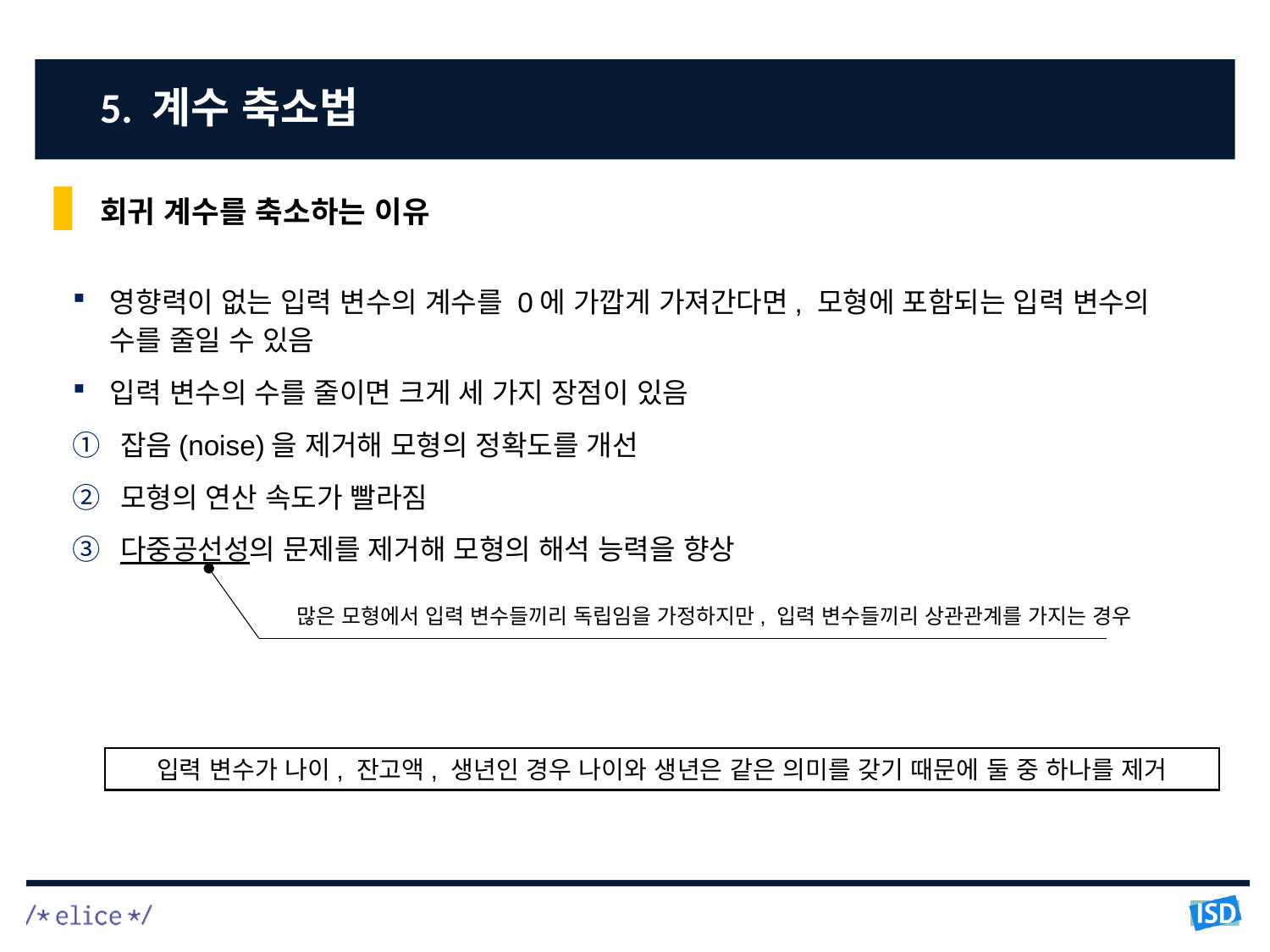

# 5. 계수 축소법
회귀 계수를 축소하는 이유
영향력이 없는 입력 변수의 계수를 0에 가깝게 가져간다면, 모형에 포함되는 입력 변수의 수를 줄일 수 있음
입력 변수의 수를 줄이면 크게 세 가지 장점이 있음
잡음(noise)을 제거해 모형의 정확도를 개선
모형의 연산 속도가 빨라짐
다중공선성의 문제를 제거해 모형의 해석 능력을 향상

많은 모형에서 입력 변수들끼리 독립임을 가정하지만, 입력 변수들끼리 상관관계를 가지는 경우
입력 변수가 나이, 잔고액, 생년인 경우 나이와 생년은 같은 의미를 갖기 때문에 둘 중 하나를 제거